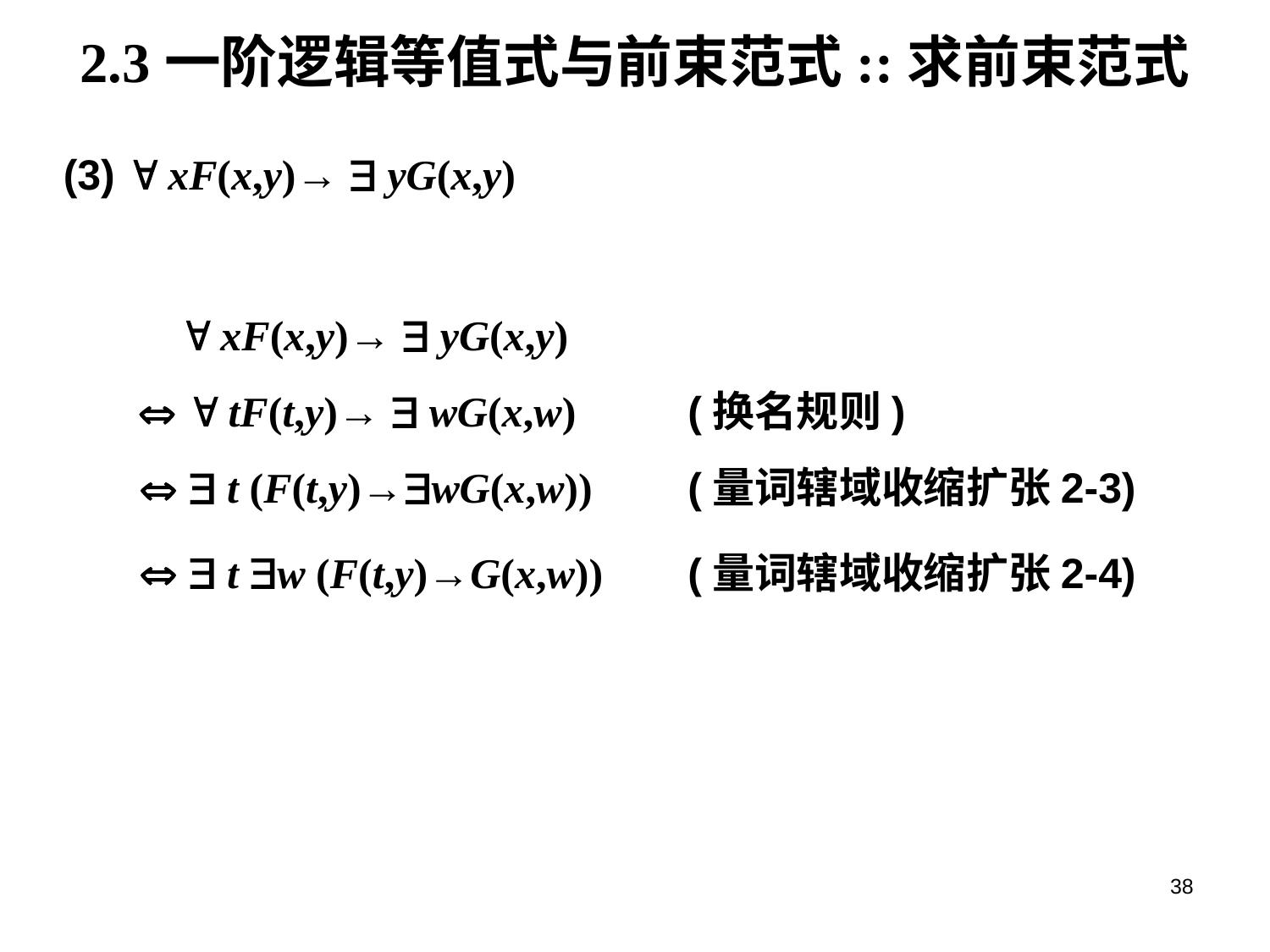

2.3一阶逻辑等值式与前束范式::求前束范式
 (3) ∀ xF(x,y)→ ∃ yG(x,y)
	∀ xF(x,y)→ ∃ yG(x,y)
        ⇔ ∀ tF(t,y)→ ∃ wG(x,w)   	(换名规则)
        ⇔ ∃ t (F(t,y)→∃wG(x,w)) 	(量词辖域收缩扩张2-3)
        ⇔ ∃ t ∃w (F(t,y)→G(x,w)) 	(量词辖域收缩扩张2-4)
38